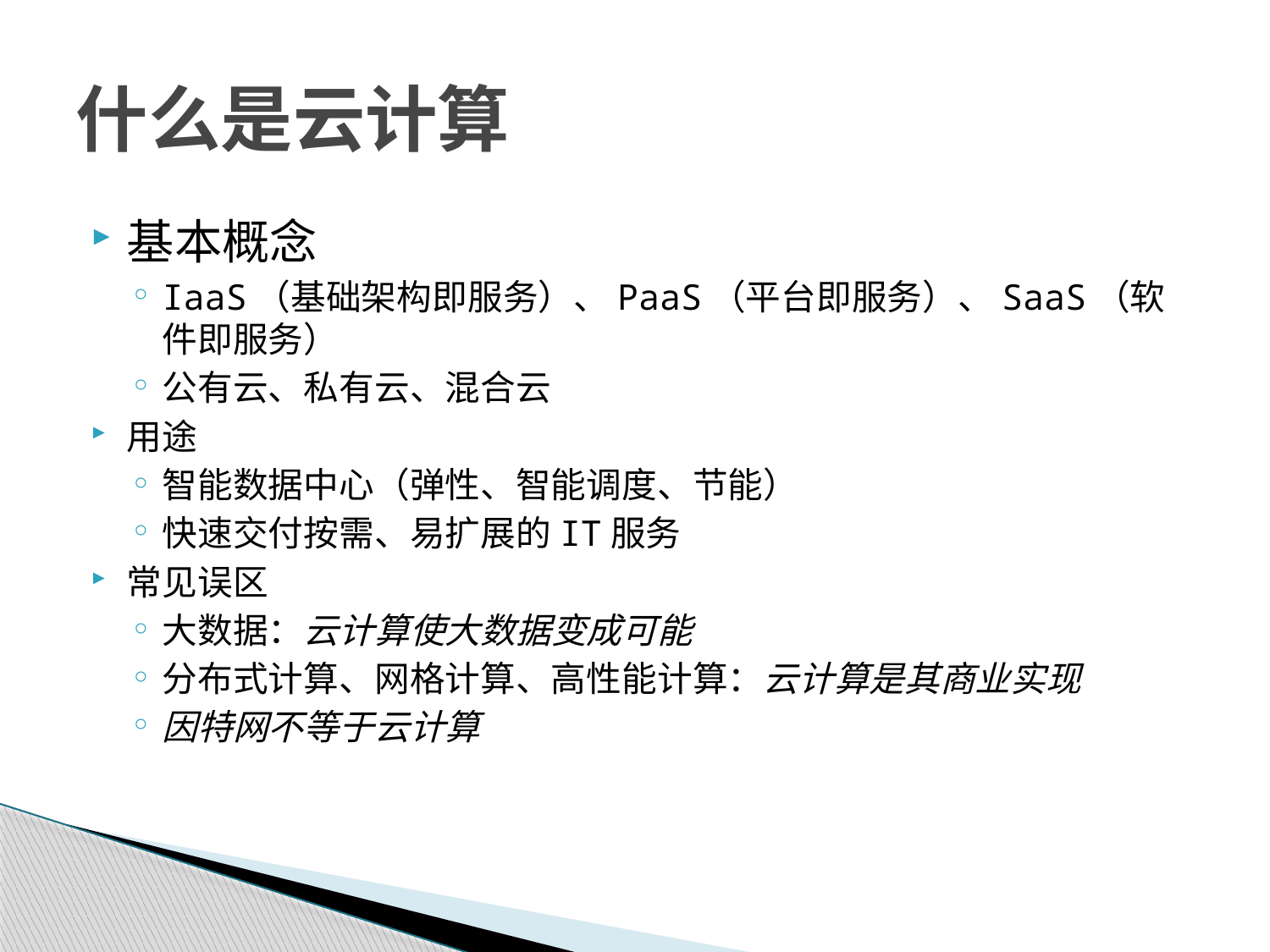

# 什么是云计算
基本概念
IaaS（基础架构即服务）、PaaS（平台即服务）、SaaS（软件即服务）
公有云、私有云、混合云
用途
智能数据中心（弹性、智能调度、节能）
快速交付按需、易扩展的IT服务
常见误区
大数据：云计算使大数据变成可能
分布式计算、网格计算、高性能计算：云计算是其商业实现
因特网不等于云计算